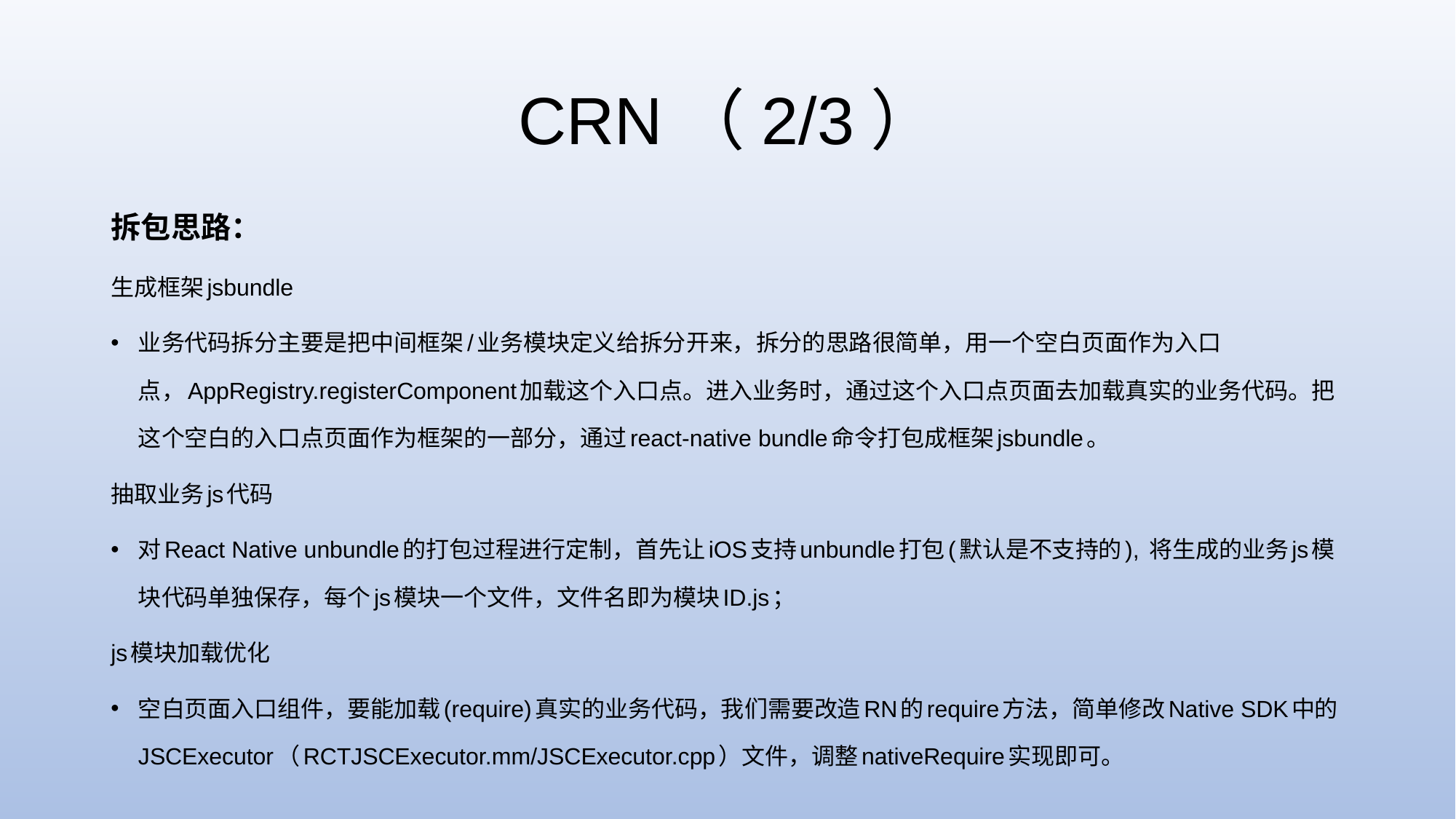

# CRN（2/3）
拆包思路：
生成框架jsbundle
业务代码拆分主要是把中间框架/业务模块定义给拆分开来，拆分的思路很简单，用一个空白页面作为入口点，AppRegistry.registerComponent加载这个入口点。进入业务时，通过这个入口点页面去加载真实的业务代码。把这个空白的入口点页面作为框架的一部分，通过react-native bundle命令打包成框架jsbundle。
抽取业务js代码
对React Native unbundle的打包过程进行定制，首先让iOS支持unbundle打包(默认是不支持的), 将生成的业务js模块代码单独保存，每个js模块一个文件，文件名即为模块ID.js；
js模块加载优化
空白页面入口组件，要能加载(require)真实的业务代码，我们需要改造RN的require方法，简单修改Native SDK中的JSCExecutor（RCTJSCExecutor.mm/JSCExecutor.cpp）文件，调整nativeRequire实现即可。